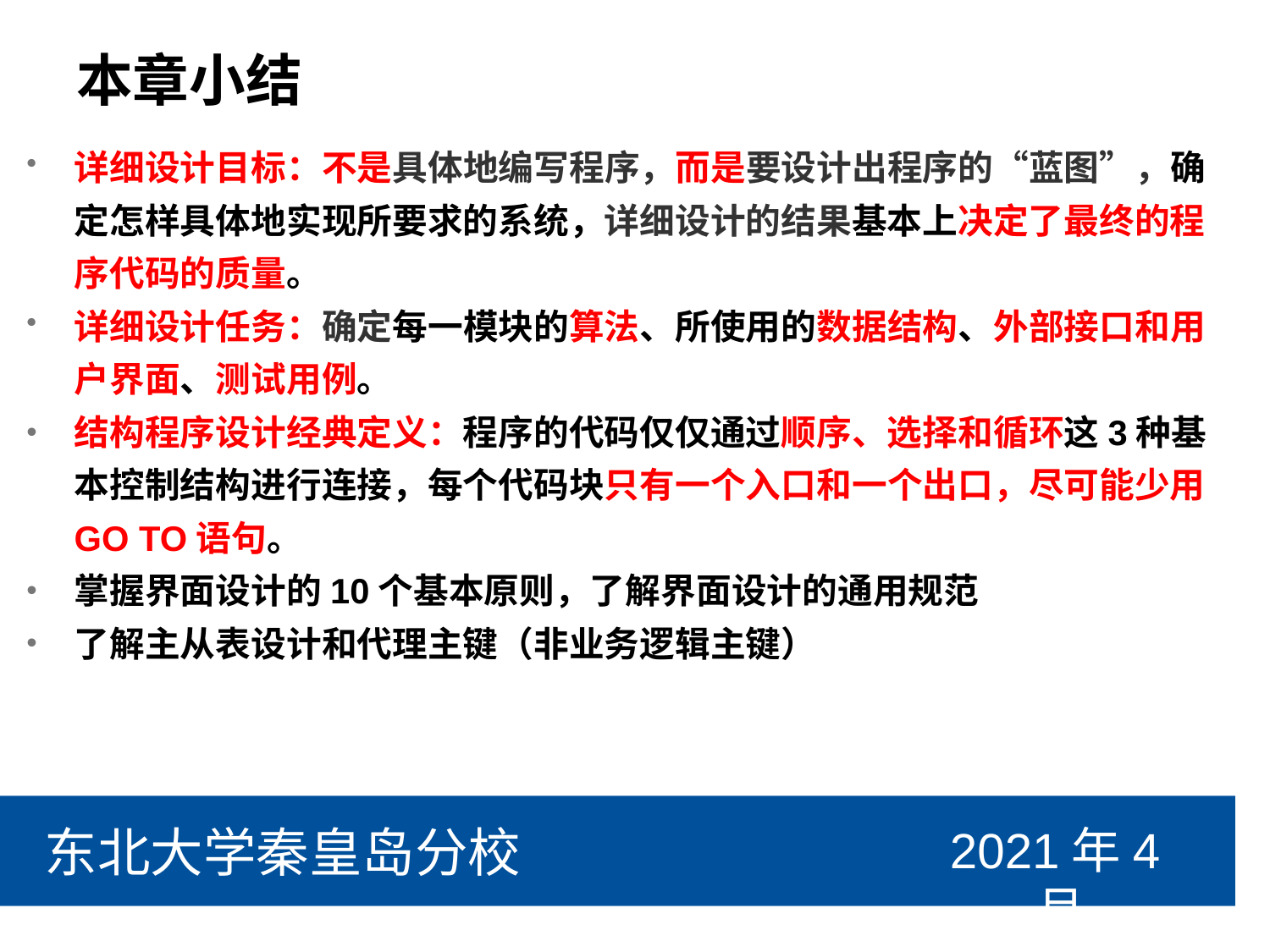

# 本章小结
详细设计目标：不是具体地编写程序，而是要设计出程序的“蓝图”，确定怎样具体地实现所要求的系统，详细设计的结果基本上决定了最终的程序代码的质量。
详细设计任务：确定每一模块的算法、所使用的数据结构、外部接口和用户界面、测试用例。
结构程序设计经典定义：程序的代码仅仅通过顺序、选择和循环这3种基本控制结构进行连接，每个代码块只有一个入口和一个出口，尽可能少用GO TO语句。
掌握界面设计的10个基本原则，了解界面设计的通用规范
了解主从表设计和代理主键（非业务逻辑主键）